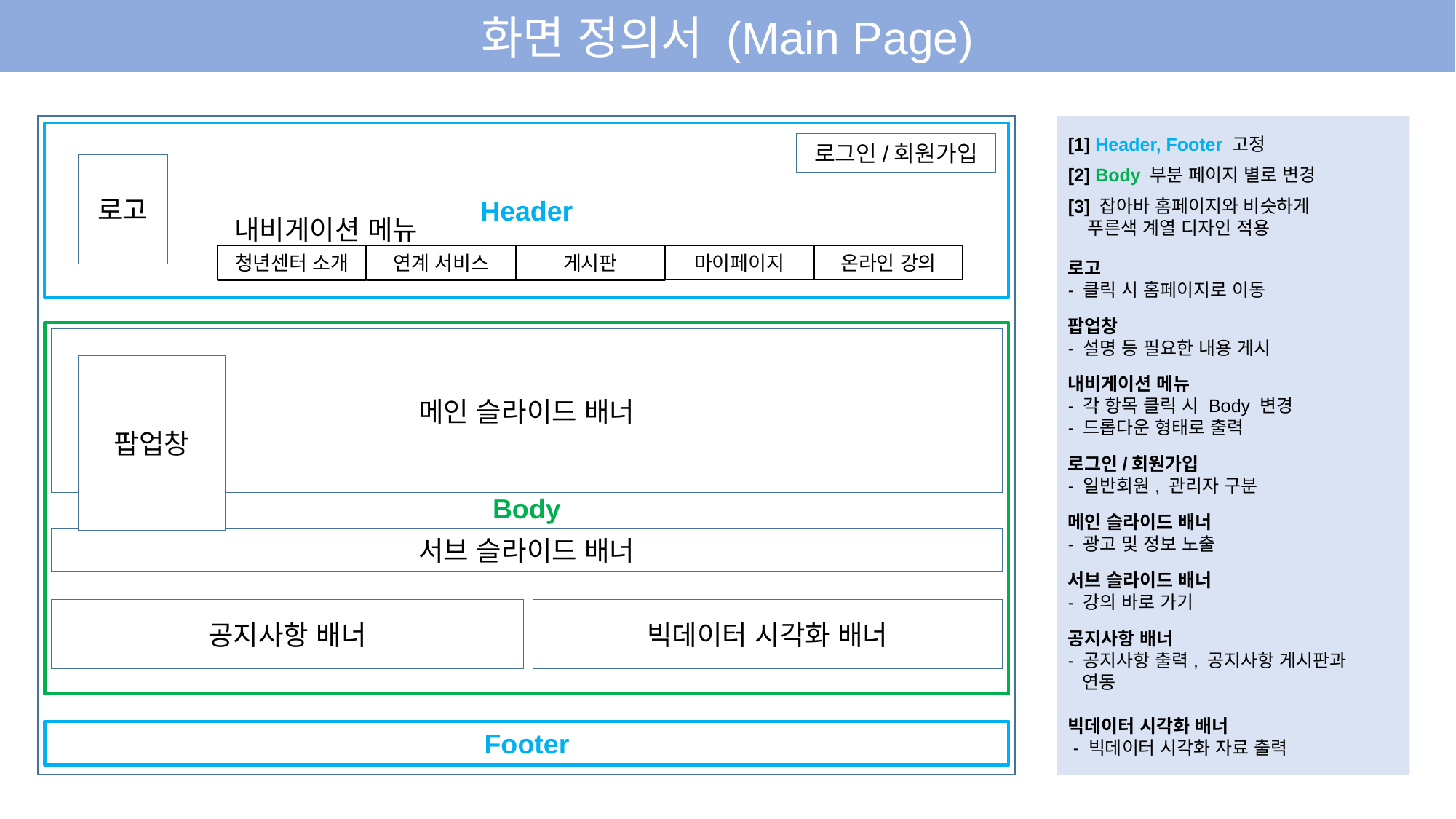

화면 정의서 (Main Page)

[1] Header, Footer 고정

[2] Body 부분 페이지 별로 변경

[3] 잡아바 홈페이지와 비슷하게
   푸른색 계열 디자인 적용

로고
- 클릭 시 홈페이지로 이동

팝업창
- 설명 등 필요한 내용 게시

내비게이션 메뉴
- 각 항목 클릭 시 Body 변경
- 드롭다운 형태로 출력

로그인/회원가입
- 일반회원, 관리자 구분

메인 슬라이드 배너
- 광고 및 정보 노출

서브 슬라이드 배너
- 강의 바로 가기

공지사항 배너
- 공지사항 출력, 공지사항 게시판과
  연동

빅데이터 시각화 배너
 - 빅데이터 시각화 자료 출력

Header

로그인/회원가입

로고

내비게이션 메뉴
마이페이지
온라인 강의
청년센터 소개
연계 서비스
게시판

Body

메인 슬라이드 배너

팝업창

서브 슬라이드 배너

공지사항 배너

빅데이터 시각화 배너

Footer